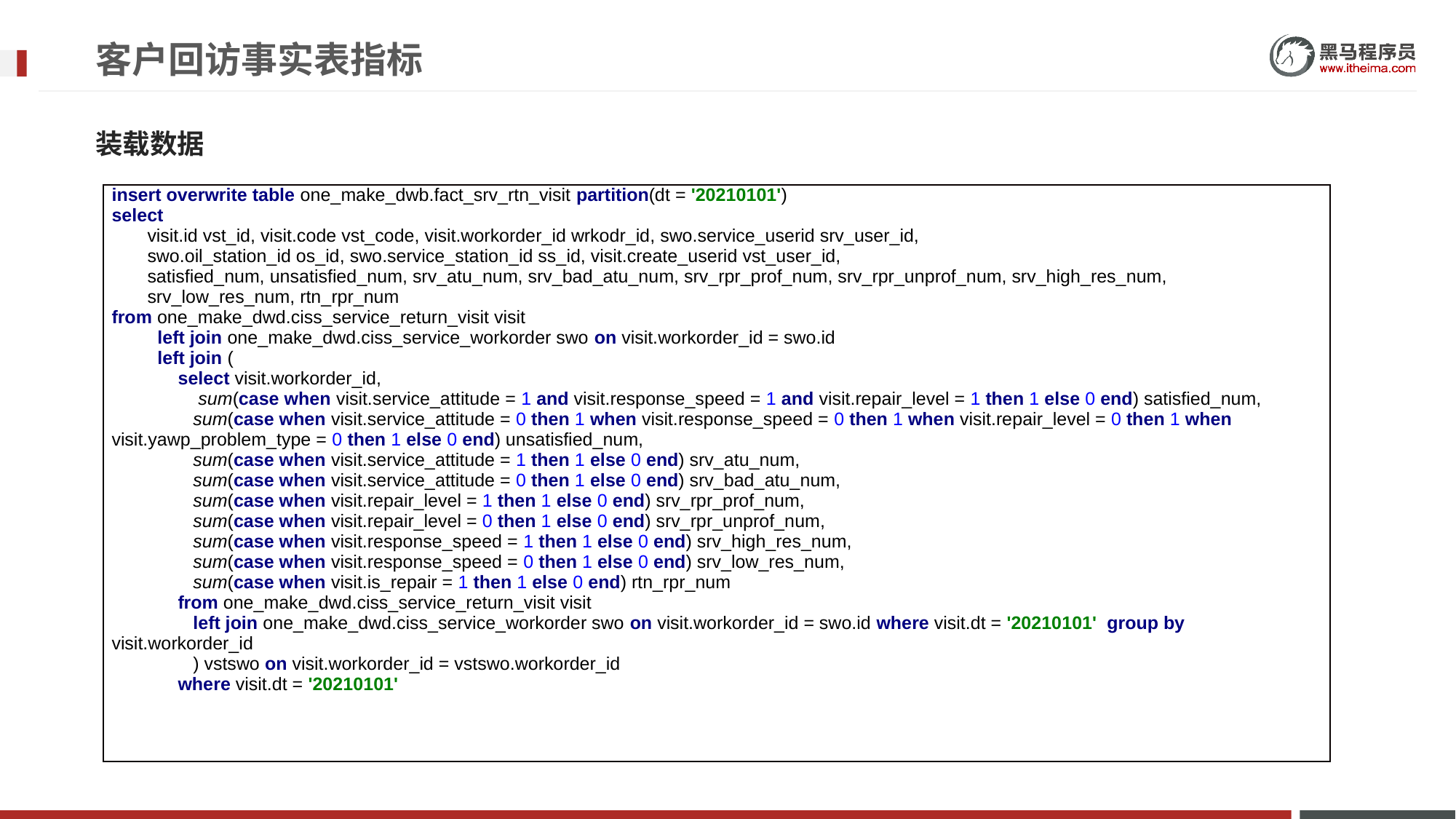

# 客户回访事实表指标
装载数据
| insert overwrite table one\_make\_dwb.fact\_srv\_rtn\_visit partition(dt = '20210101') select visit.id vst\_id, visit.code vst\_code, visit.workorder\_id wrkodr\_id, swo.service\_userid srv\_user\_id, swo.oil\_station\_id os\_id, swo.service\_station\_id ss\_id, visit.create\_userid vst\_user\_id, satisfied\_num, unsatisfied\_num, srv\_atu\_num, srv\_bad\_atu\_num, srv\_rpr\_prof\_num, srv\_rpr\_unprof\_num, srv\_high\_res\_num, srv\_low\_res\_num, rtn\_rpr\_num from one\_make\_dwd.ciss\_service\_return\_visit visit left join one\_make\_dwd.ciss\_service\_workorder swo on visit.workorder\_id = swo.id left join ( select visit.workorder\_id, sum(case when visit.service\_attitude = 1 and visit.response\_speed = 1 and visit.repair\_level = 1 then 1 else 0 end) satisfied\_num, sum(case when visit.service\_attitude = 0 then 1 when visit.response\_speed = 0 then 1 when visit.repair\_level = 0 then 1 when visit.yawp\_problem\_type = 0 then 1 else 0 end) unsatisfied\_num, sum(case when visit.service\_attitude = 1 then 1 else 0 end) srv\_atu\_num, sum(case when visit.service\_attitude = 0 then 1 else 0 end) srv\_bad\_atu\_num, sum(case when visit.repair\_level = 1 then 1 else 0 end) srv\_rpr\_prof\_num, sum(case when visit.repair\_level = 0 then 1 else 0 end) srv\_rpr\_unprof\_num, sum(case when visit.response\_speed = 1 then 1 else 0 end) srv\_high\_res\_num, sum(case when visit.response\_speed = 0 then 1 else 0 end) srv\_low\_res\_num, sum(case when visit.is\_repair = 1 then 1 else 0 end) rtn\_rpr\_num from one\_make\_dwd.ciss\_service\_return\_visit visit left join one\_make\_dwd.ciss\_service\_workorder swo on visit.workorder\_id = swo.id where visit.dt = '20210101' group by visit.workorder\_id ) vstswo on visit.workorder\_id = vstswo.workorder\_id where visit.dt = '20210101' |
| --- |